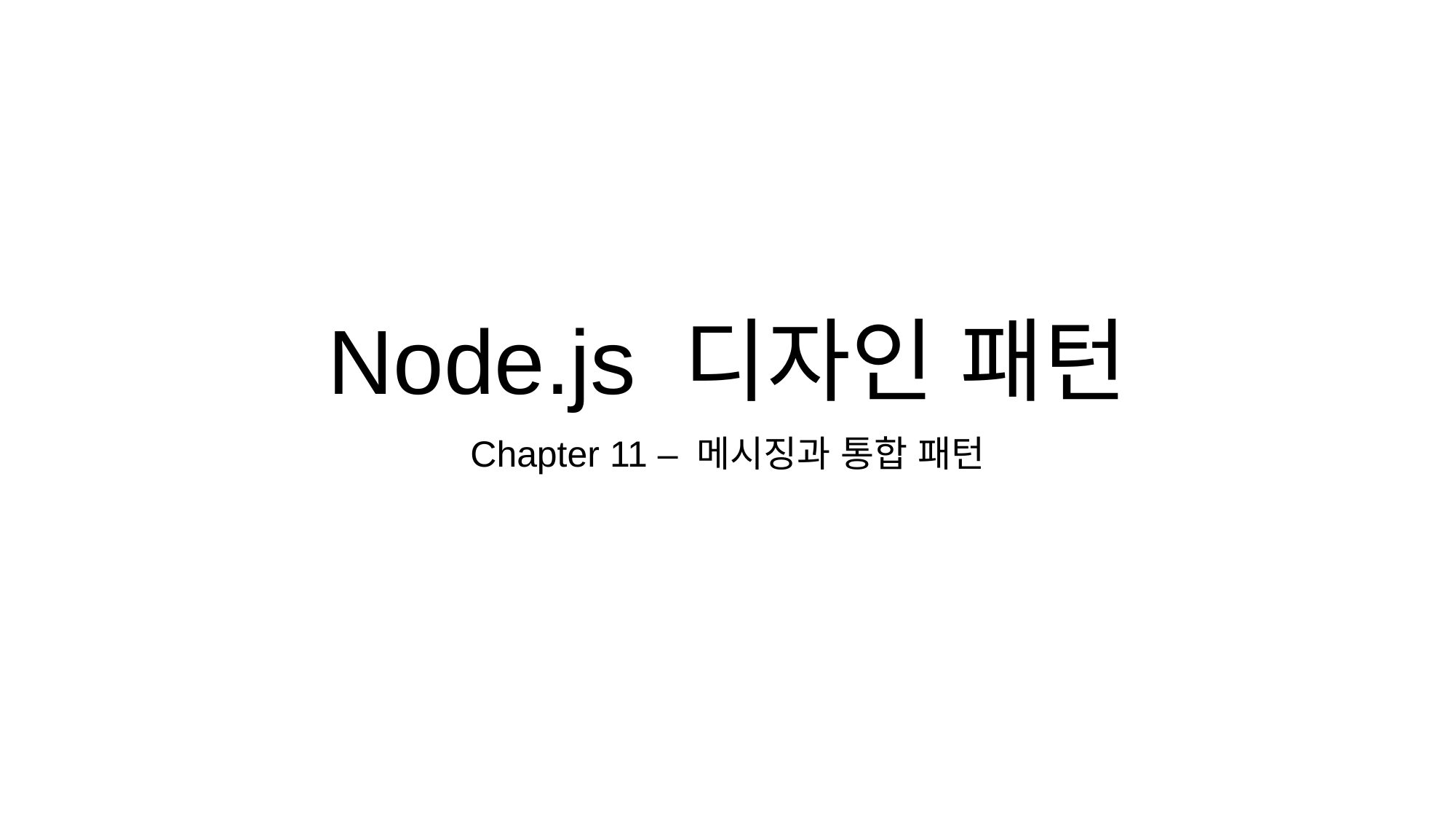

# Node.js 디자인 패턴
Chapter 11 – 메시징과 통합 패턴